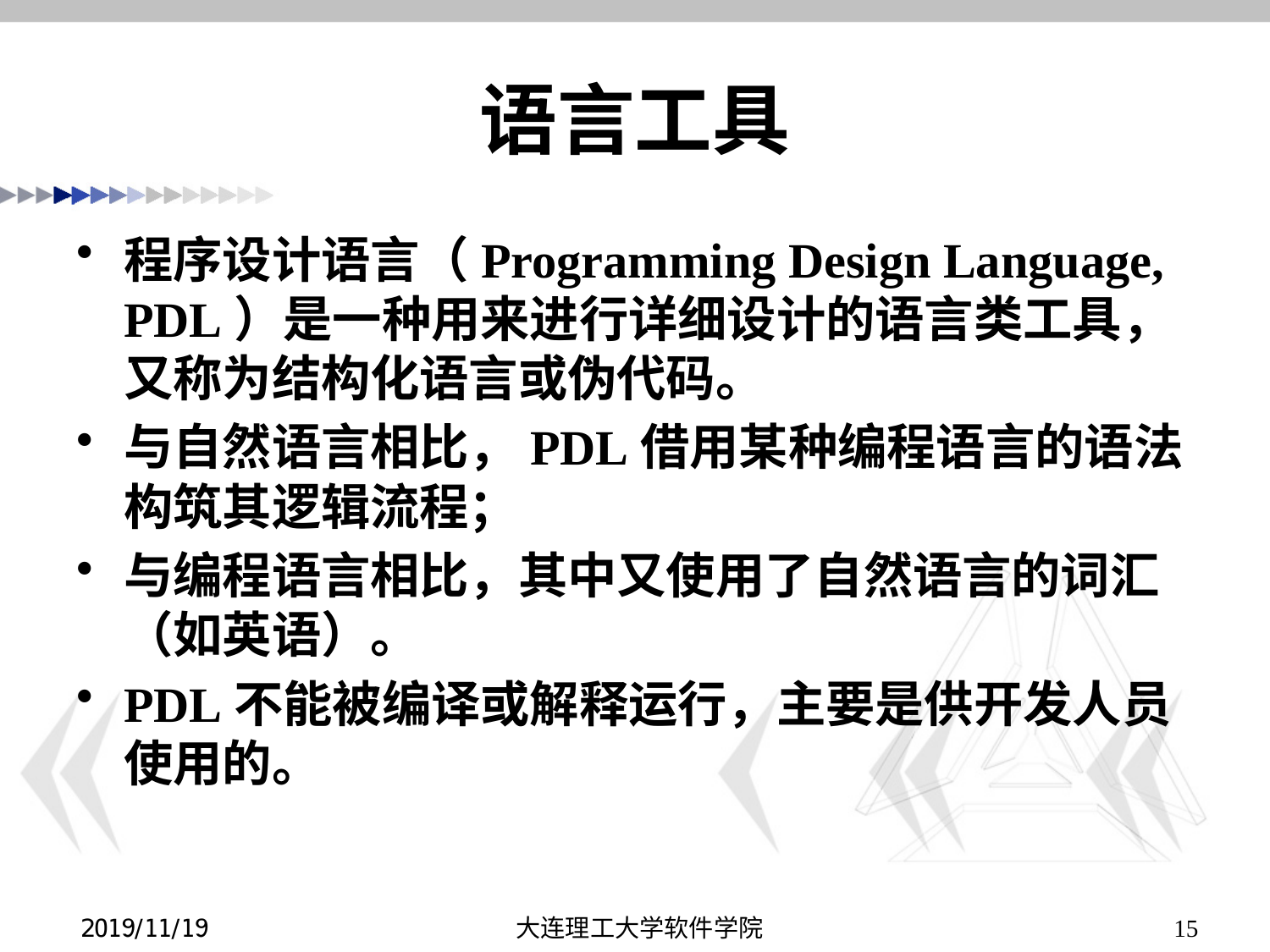

# 语言工具
程序设计语言（Programming Design Language, PDL）是一种用来进行详细设计的语言类工具，又称为结构化语言或伪代码。
与自然语言相比，PDL借用某种编程语言的语法构筑其逻辑流程；
与编程语言相比，其中又使用了自然语言的词汇（如英语）。
PDL不能被编译或解释运行，主要是供开发人员使用的。

2019/11/19
大连理工大学软件学院
15